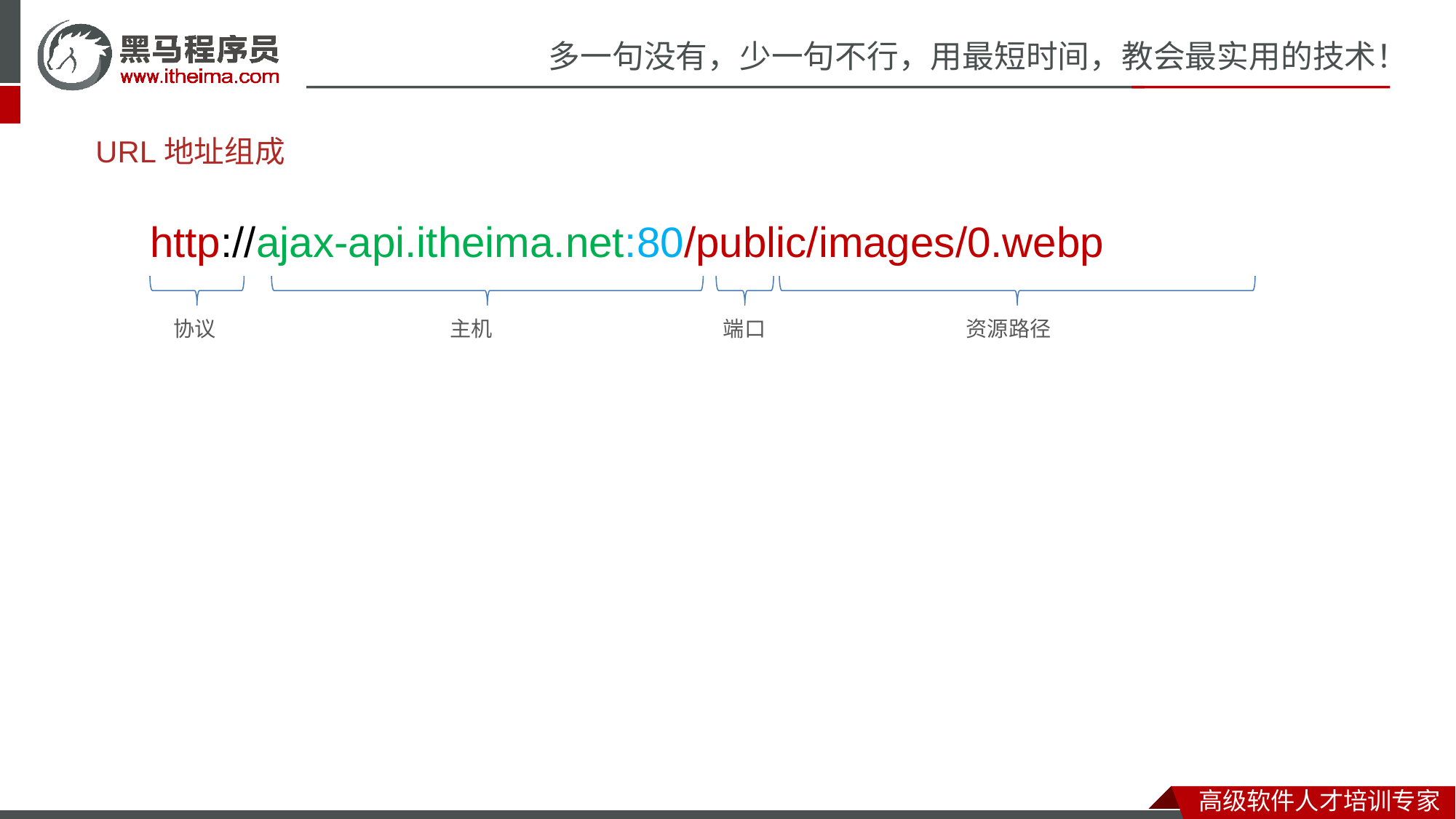

# URL地址组成
http://ajax-api.itheima.net:80/public/images/0.webp

端口

协议

主机

资源路径